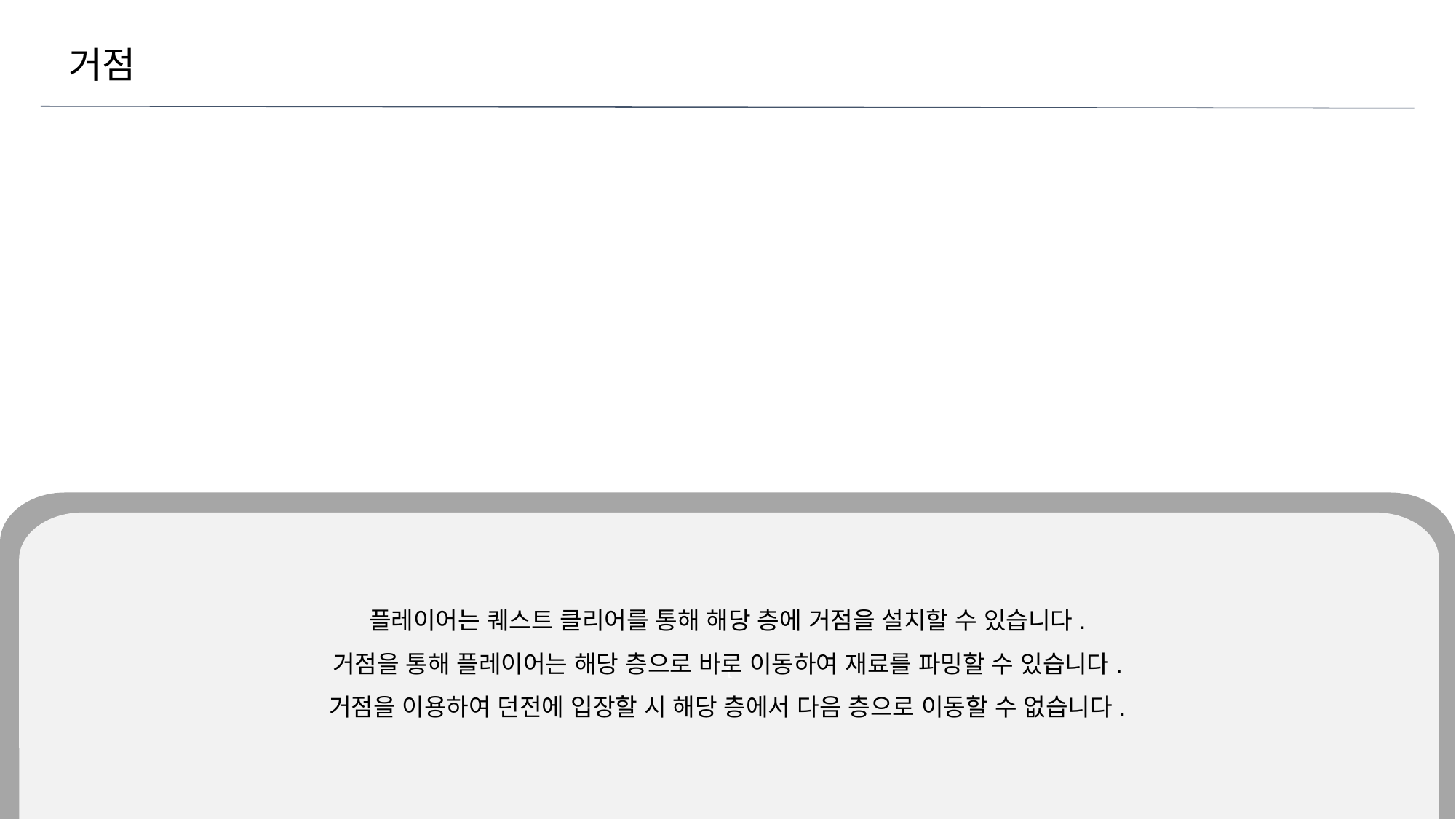

거점

{
플레이어는 퀘스트 클리어를 통해 해당 층에 거점을 설치할 수 있습니다.
거점을 통해 플레이어는 해당 층으로 바로 이동하여 재료를 파밍할 수 있습니다.
거점을 이용하여 던전에 입장할 시 해당 층에서 다음 층으로 이동할 수 없습니다.